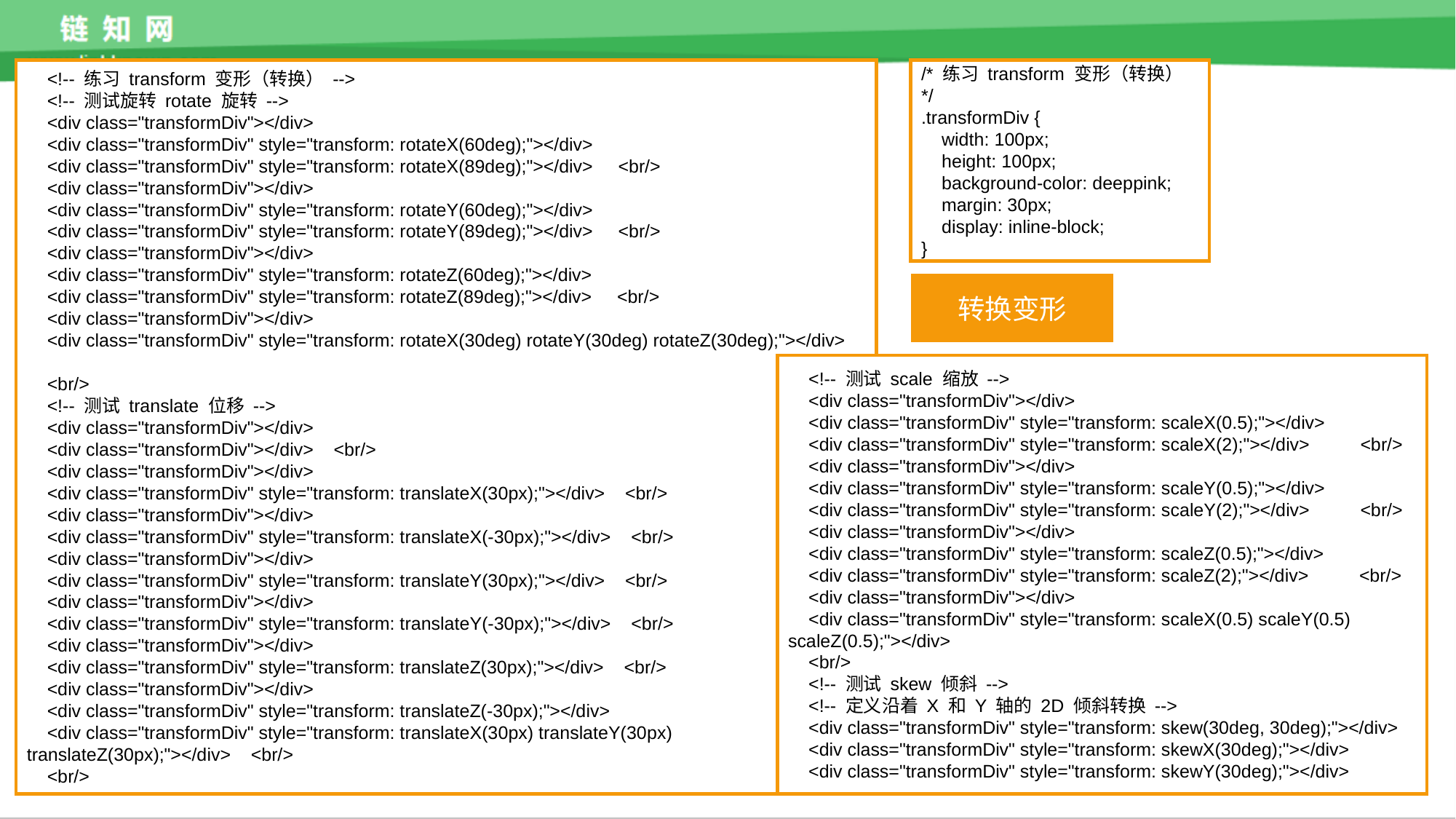

<!-- 练习 transform 变形（转换） -->
    <!-- 测试旋转 rotate 旋转 -->
    <div class="transformDiv"></div>
    <div class="transformDiv" style="transform: rotateX(60deg);"></div>
    <div class="transformDiv" style="transform: rotateX(89deg);"></div>     <br/>
    <div class="transformDiv"></div>
    <div class="transformDiv" style="transform: rotateY(60deg);"></div>
    <div class="transformDiv" style="transform: rotateY(89deg);"></div>     <br/>
    <div class="transformDiv"></div>
    <div class="transformDiv" style="transform: rotateZ(60deg);"></div>
    <div class="transformDiv" style="transform: rotateZ(89deg);"></div>     <br/>
    <div class="transformDiv"></div>
    <div class="transformDiv" style="transform: rotateX(30deg) rotateY(30deg) rotateZ(30deg);"></div>

    <br/>
    <!-- 测试 translate 位移 -->
    <div class="transformDiv"></div>
    <div class="transformDiv"></div>    <br/>
    <div class="transformDiv"></div>
    <div class="transformDiv" style="transform: translateX(30px);"></div>    <br/>
    <div class="transformDiv"></div>
    <div class="transformDiv" style="transform: translateX(-30px);"></div>    <br/>
    <div class="transformDiv"></div>
    <div class="transformDiv" style="transform: translateY(30px);"></div>    <br/>
    <div class="transformDiv"></div>
    <div class="transformDiv" style="transform: translateY(-30px);"></div>    <br/>
    <div class="transformDiv"></div>
    <div class="transformDiv" style="transform: translateZ(30px);"></div>    <br/>
    <div class="transformDiv"></div>
    <div class="transformDiv" style="transform: translateZ(-30px);"></div>
    <div class="transformDiv" style="transform: translateX(30px) translateY(30px) translateZ(30px);"></div>    <br/>
    <br/>
/* 练习 transform 变形（转换） */
.transformDiv {
    width: 100px;
    height: 100px;
    background-color: deeppink;
    margin: 30px;
    display: inline-block;
}
转换变形
    <!-- 测试 scale 缩放 -->
    <div class="transformDiv"></div>
    <div class="transformDiv" style="transform: scaleX(0.5);"></div>
    <div class="transformDiv" style="transform: scaleX(2);"></div>          <br/>
    <div class="transformDiv"></div>
    <div class="transformDiv" style="transform: scaleY(0.5);"></div>
    <div class="transformDiv" style="transform: scaleY(2);"></div>          <br/>
    <div class="transformDiv"></div>
    <div class="transformDiv" style="transform: scaleZ(0.5);"></div>
    <div class="transformDiv" style="transform: scaleZ(2);"></div>          <br/>
    <div class="transformDiv"></div>
    <div class="transformDiv" style="transform: scaleX(0.5) scaleY(0.5) scaleZ(0.5);"></div>
    <br/>
    <!-- 测试 skew 倾斜 -->
    <!-- 定义沿着 X 和 Y 轴的 2D 倾斜转换 -->
    <div class="transformDiv" style="transform: skew(30deg, 30deg);"></div>
    <div class="transformDiv" style="transform: skewX(30deg);"></div>
    <div class="transformDiv" style="transform: skewY(30deg);"></div>